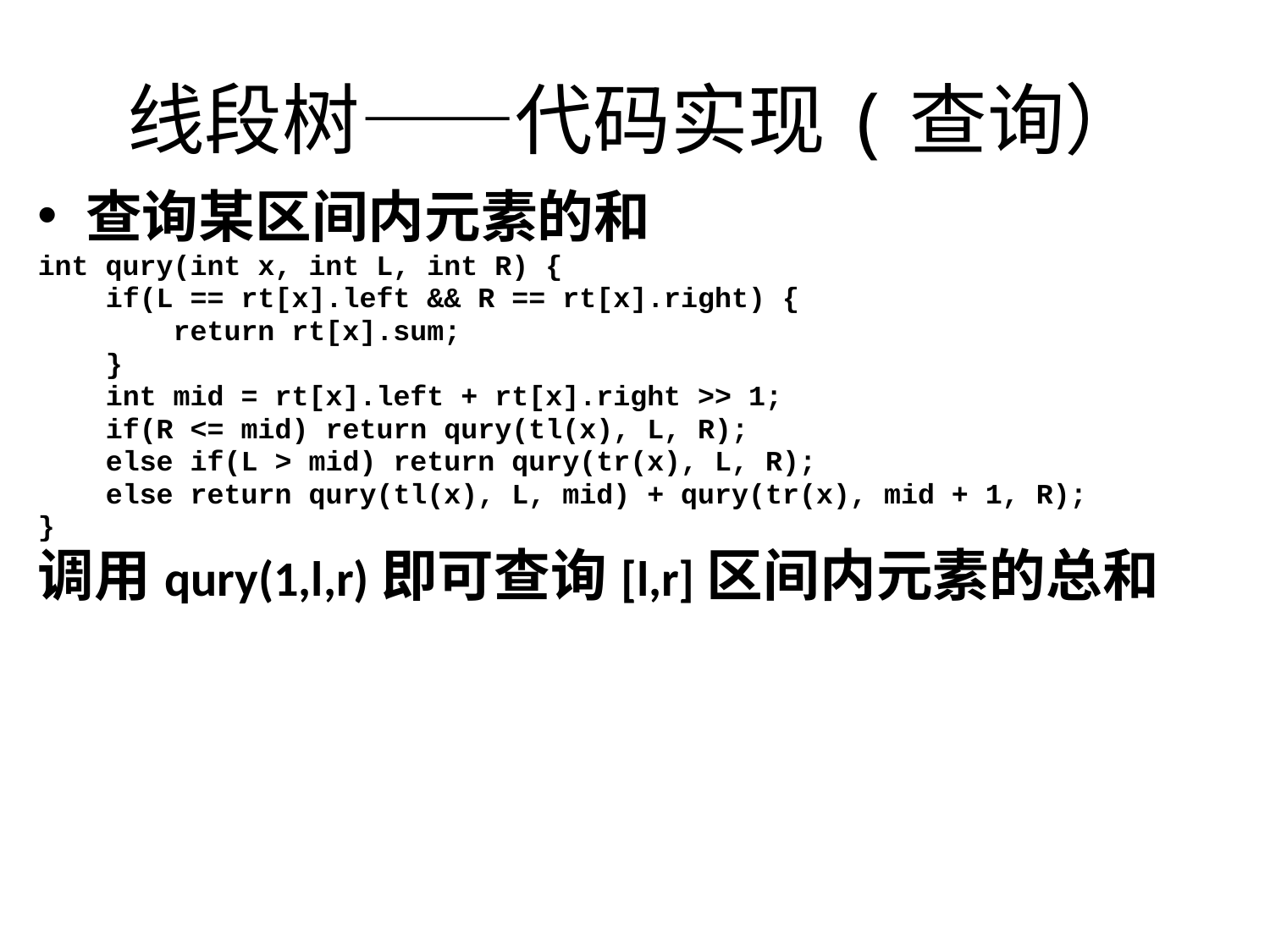

线段树——代码实现(查询）
查询某区间内元素的和
int qury(int x, int L, int R) {
    if(L == rt[x].left && R == rt[x].right) {
        return rt[x].sum;
    }
    int mid = rt[x].left + rt[x].right >> 1;
    if(R <= mid) return qury(tl(x), L, R);
    else if(L > mid) return qury(tr(x), L, R);
    else return qury(tl(x), L, mid) + qury(tr(x), mid + 1, R);
}
调用qury(1,l,r)即可查询[l,r]区间内元素的总和